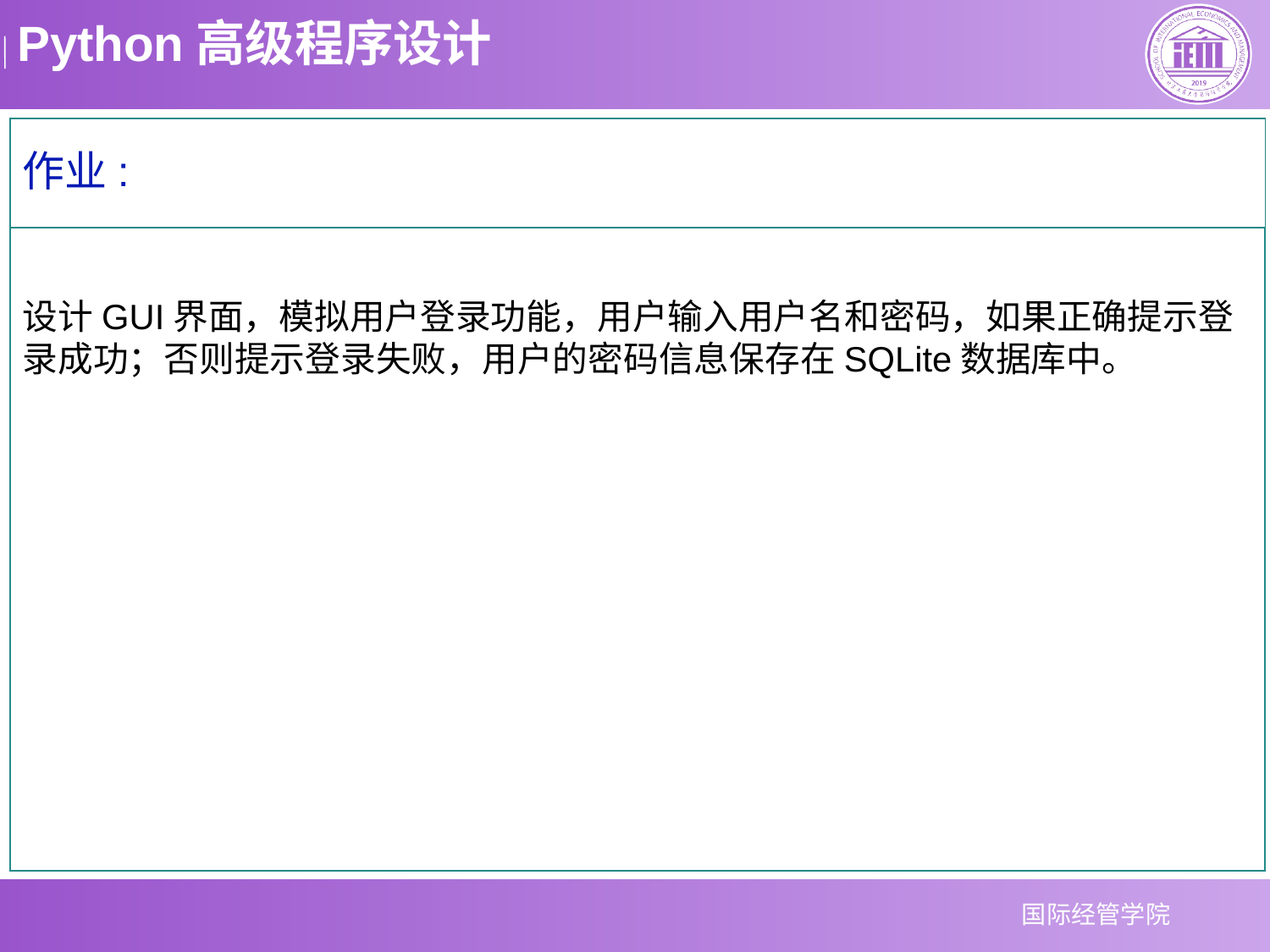

作业:

设计GUI界面，模拟用户登录功能，用户输入用户名和密码，如果正确提示登录成功；否则提示登录失败，用户的密码信息保存在SQLite数据库中。